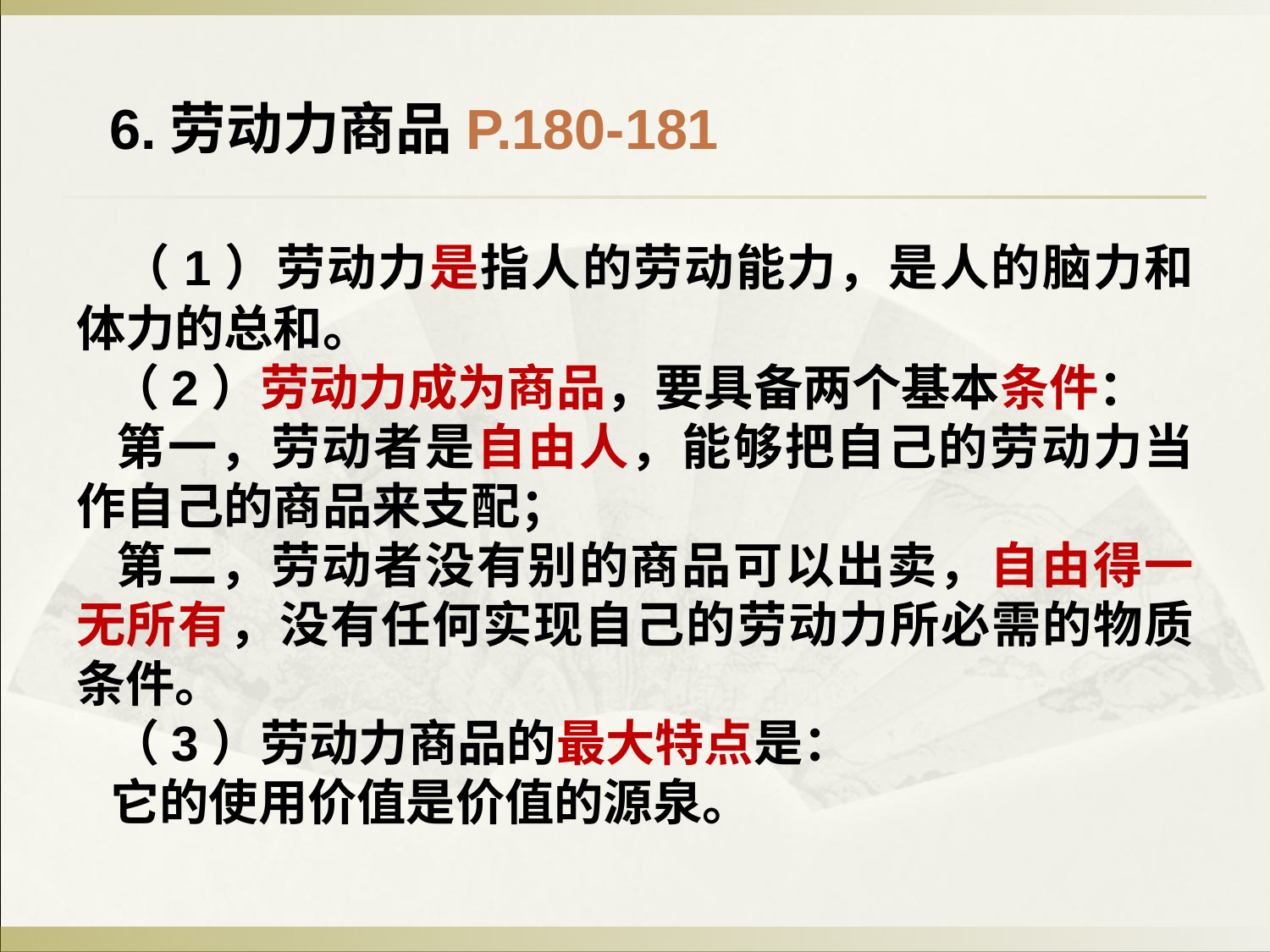

6.劳动力商品P.180-181

  （1）劳动力是指人的劳动能力，是人的脑力和体力的总和。
  （2）劳动力成为商品，要具备两个基本条件：
  第一，劳动者是自由人，能够把自己的劳动力当作自己的商品来支配；
  第二，劳动者没有别的商品可以出卖，自由得一无所有，没有任何实现自己的劳动力所必需的物质条件。
  （3）劳动力商品的最大特点是：
  它的使用价值是价值的源泉。